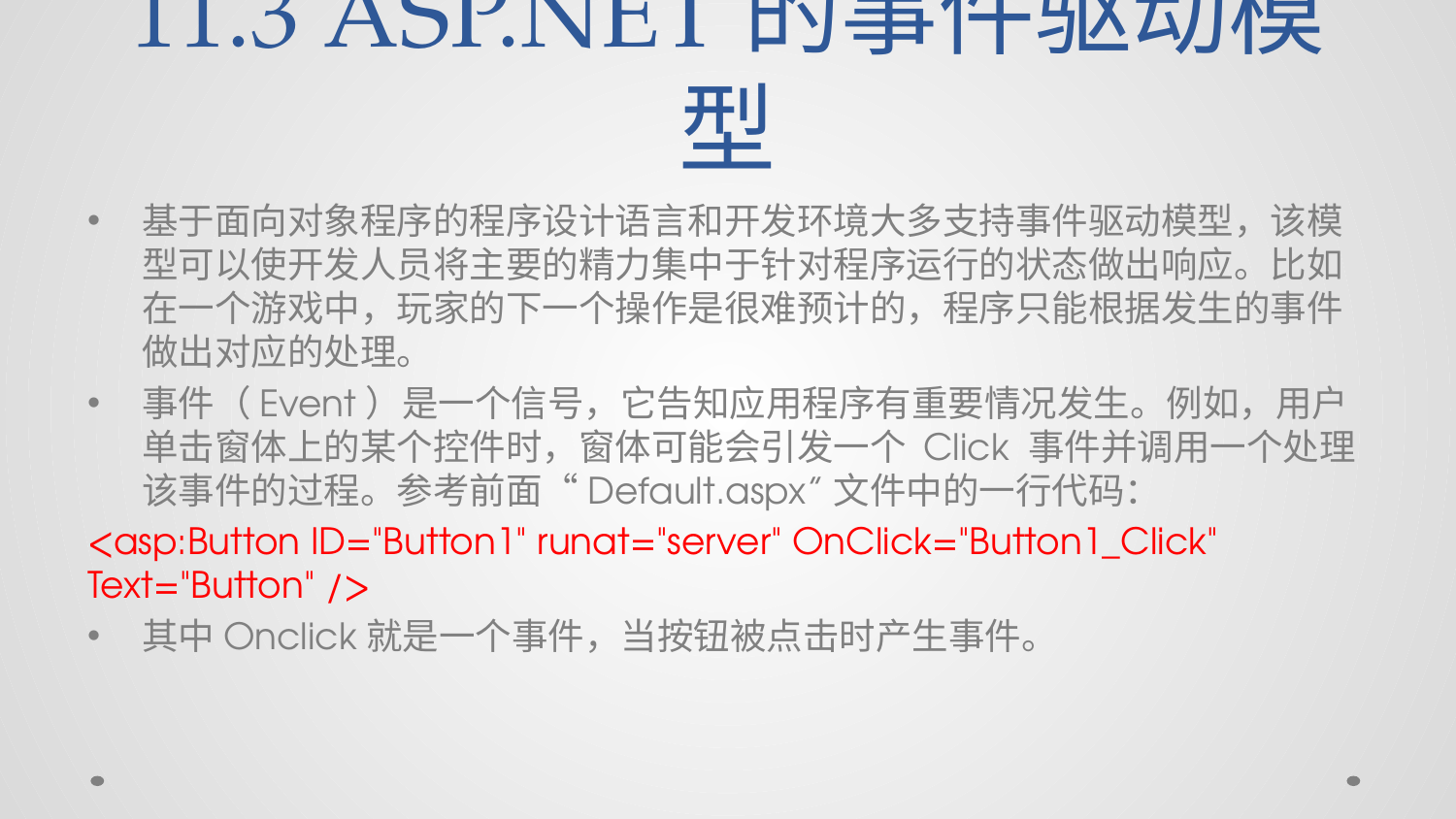

# 11.3 ASP.NET的事件驱动模型
基于面向对象程序的程序设计语言和开发环境大多支持事件驱动模型，该模型可以使开发人员将主要的精力集中于针对程序运行的状态做出响应。比如在一个游戏中，玩家的下一个操作是很难预计的，程序只能根据发生的事件做出对应的处理。
事件（Event）是一个信号，它告知应用程序有重要情况发生。例如，用户单击窗体上的某个控件时，窗体可能会引发一个 Click 事件并调用一个处理该事件的过程。参考前面“Default.aspx”文件中的一行代码：
<asp:Button ID="Button1" runat="server" OnClick="Button1_Click" Text="Button" />
其中Onclick就是一个事件，当按钮被点击时产生事件。